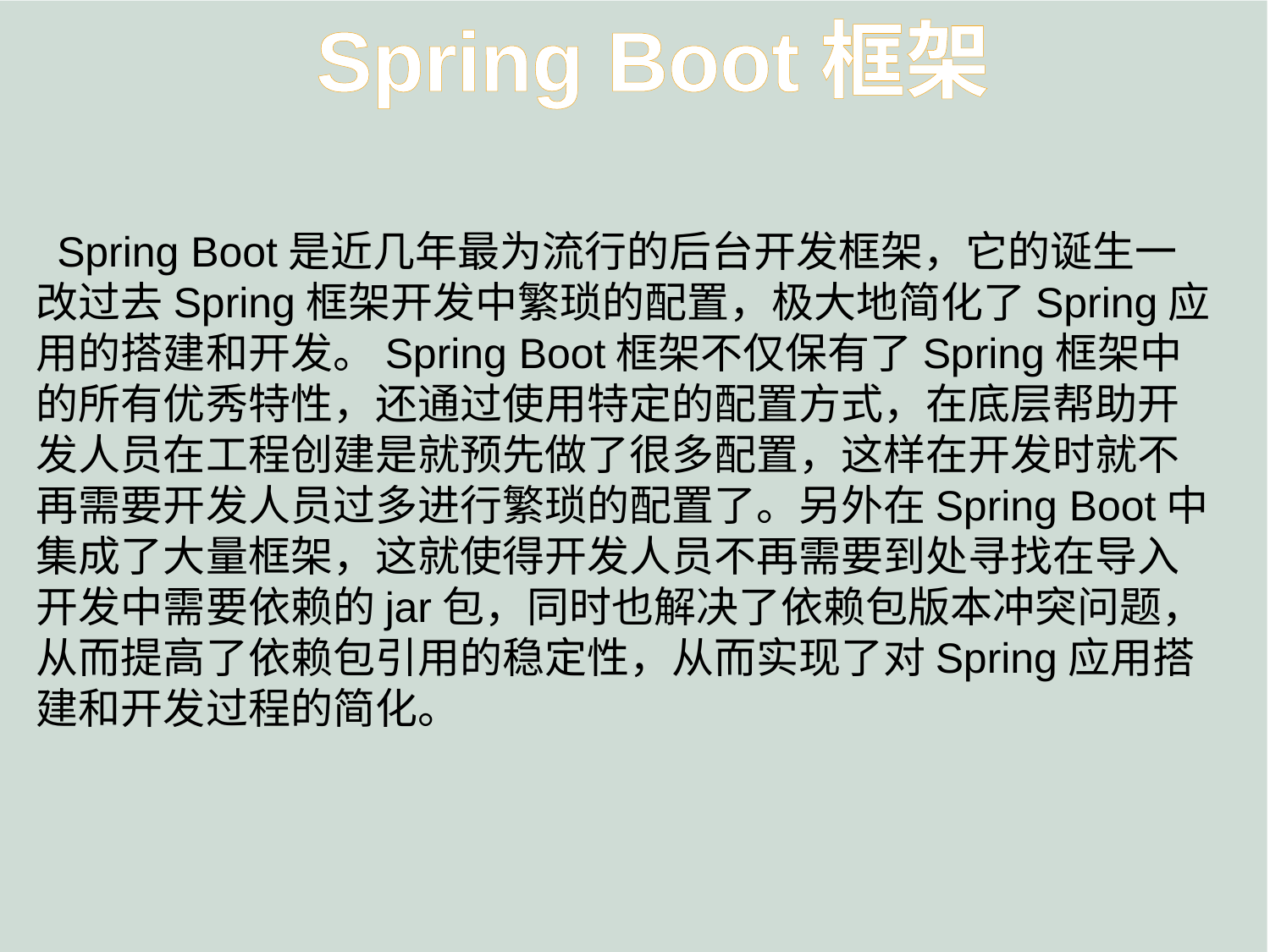

Spring Boot框架
  Spring Boot是近几年最为流行的后台开发框架，它的诞生一改过去Spring框架开发中繁琐的配置，极大地简化了Spring应用的搭建和开发。Spring Boot框架不仅保有了Spring框架中的所有优秀特性，还通过使用特定的配置方式，在底层帮助开发人员在工程创建是就预先做了很多配置，这样在开发时就不再需要开发人员过多进行繁琐的配置了。另外在Spring Boot中集成了大量框架，这就使得开发人员不再需要到处寻找在导入开发中需要依赖的jar包，同时也解决了依赖包版本冲突问题，从而提高了依赖包引用的稳定性，从而实现了对Spring应用搭建和开发过程的简化。
点击添加文本
点击添加文本
点击添加文本
点击添加文本